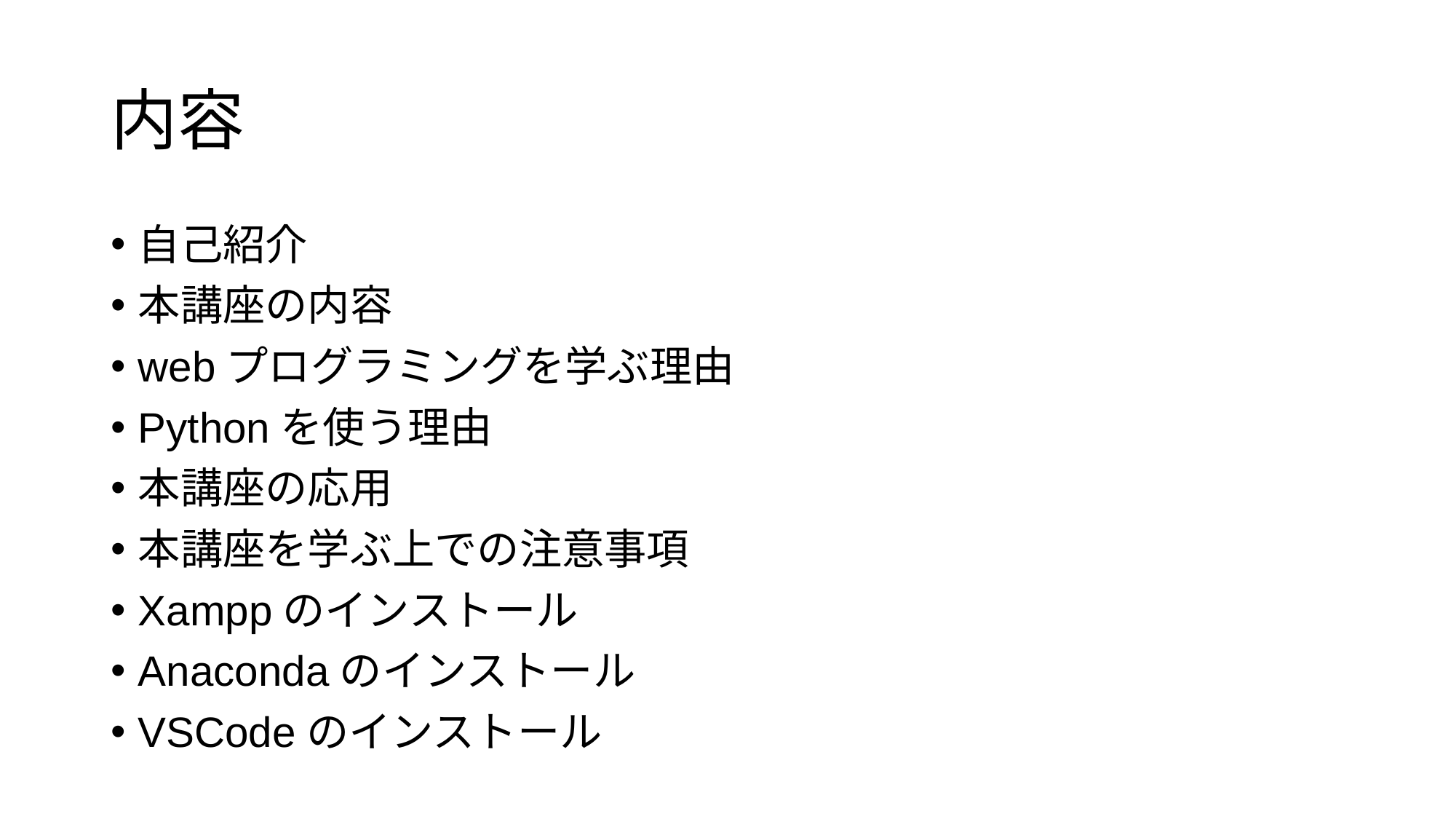

# 内容
自己紹介
本講座の内容
webプログラミングを学ぶ理由
Pythonを使う理由
本講座の応用
本講座を学ぶ上での注意事項
Xamppのインストール
Anacondaのインストール
VSCodeのインストール